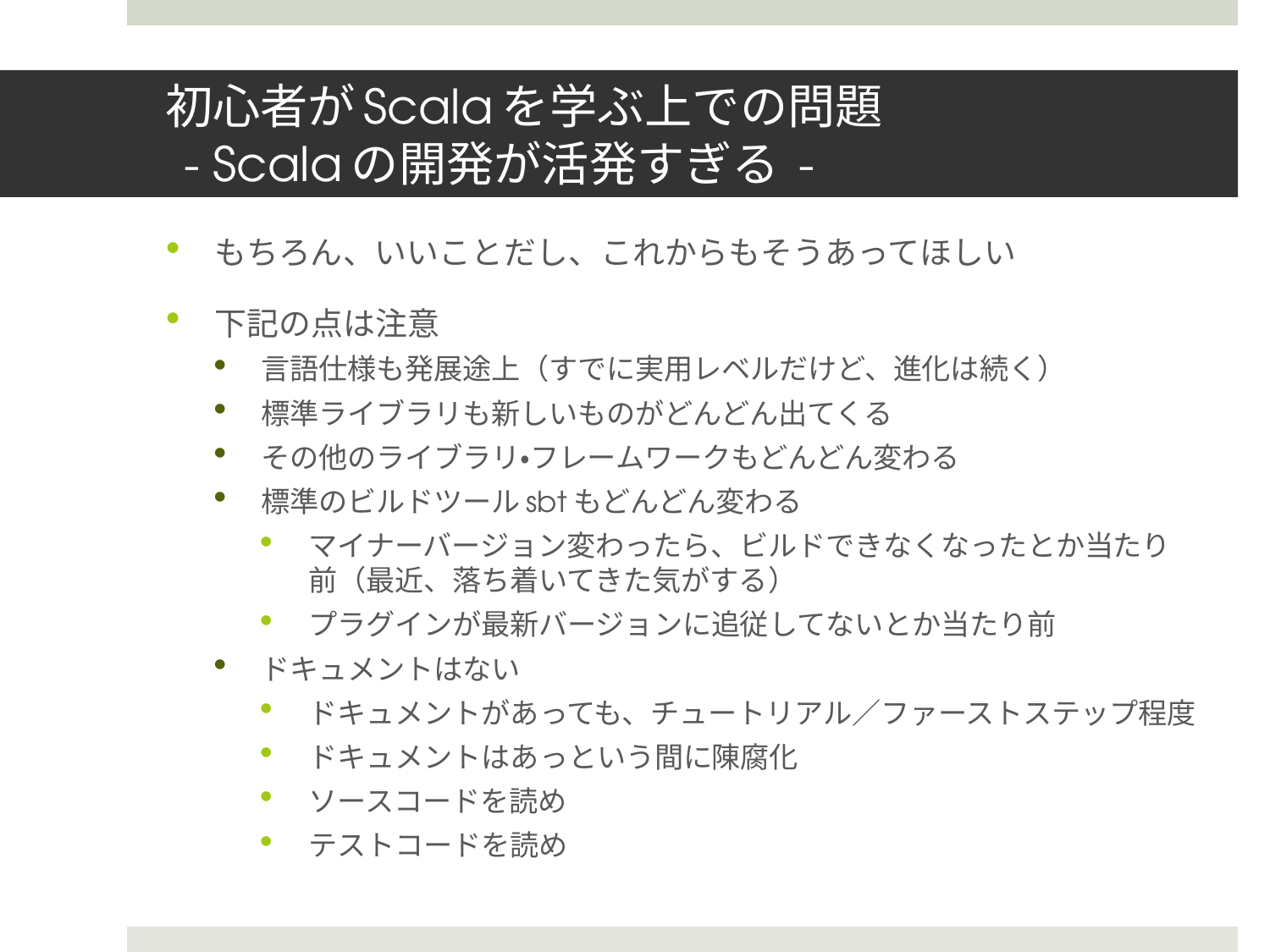

# 初心者がScalaを学ぶ上での問題 - Scalaの開発が活発すぎる -
もちろん、いいことだし、これからもそうあってほしい
下記の点は注意
言語仕様も発展途上（すでに実用レベルだけど、進化は続く）
標準ライブラリも新しいものがどんどん出てくる
その他のライブラリ・フレームワークもどんどん変わる
標準のビルドツールsbtもどんどん変わる
マイナーバージョン変わったら、ビルドできなくなったとか当たり前（最近、落ち着いてきた気がする）
プラグインが最新バージョンに追従してないとか当たり前
ドキュメントはない
ドキュメントがあっても、チュートリアル／ファーストステップ程度
ドキュメントはあっという間に陳腐化
ソースコードを読め
テストコードを読め